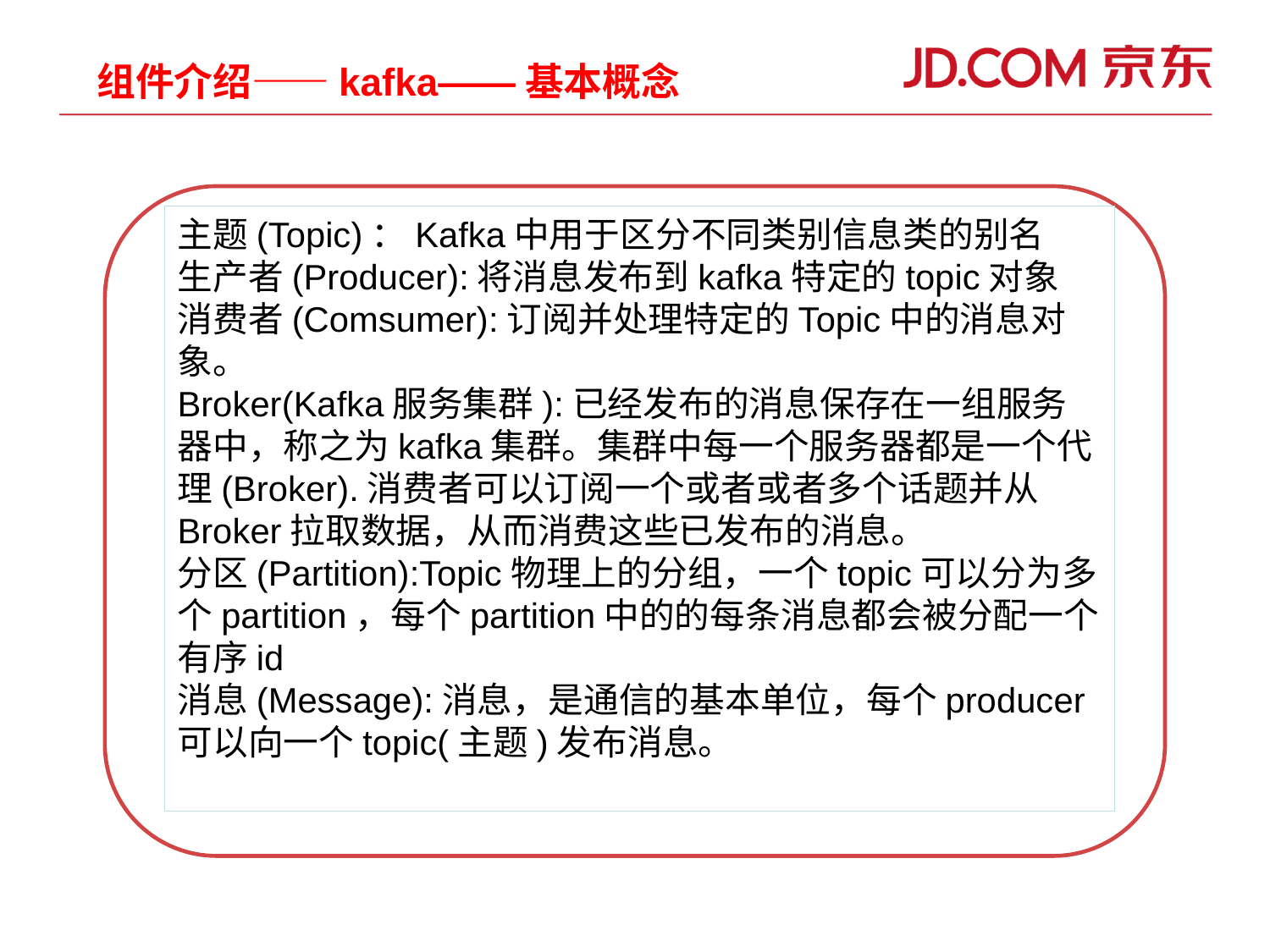

组件介绍——kafka——基本概念

主题(Topic)：Kafka中用于区分不同类别信息类的别名
生产者(Producer):将消息发布到kafka特定的topic对象
消费者(Comsumer):订阅并处理特定的Topic中的消息对象。
Broker(Kafka服务集群):已经发布的消息保存在一组服务器中，称之为kafka集群。集群中每一个服务器都是一个代理(Broker).消费者可以订阅一个或者或者多个话题并从Broker拉取数据，从而消费这些已发布的消息。
分区(Partition):Topic物理上的分组，一个topic可以分为多个partition，每个partition中的的每条消息都会被分配一个有序id
消息(Message):消息，是通信的基本单位，每个producer可以向一个topic(主题)发布消息。